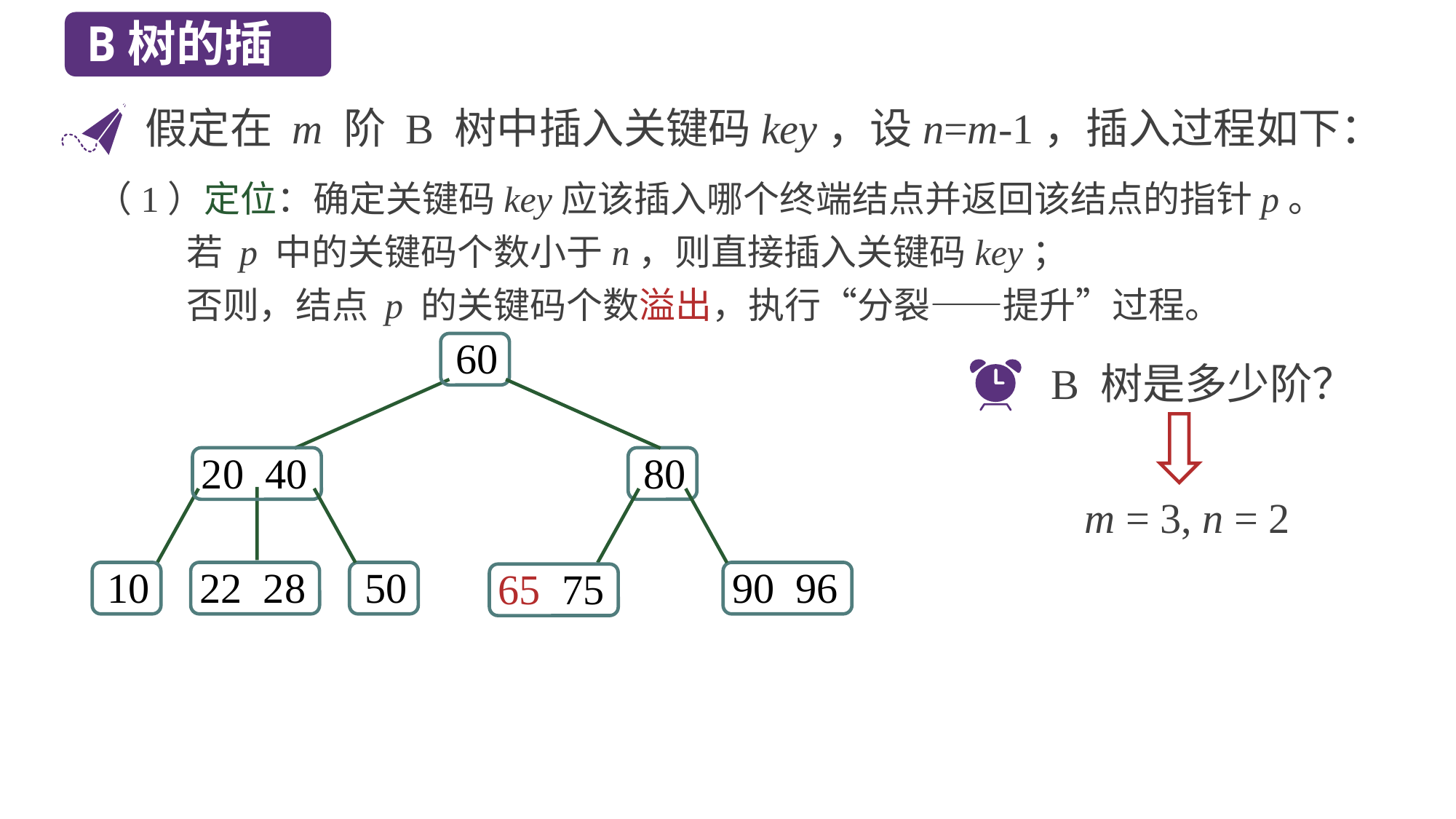

B树的插入

假定在 m 阶 B 树中插入关键码key，设n=m-1，插入过程如下：

（1）定位：确定关键码key应该插入哪个终端结点并返回该结点的指针p。
          若 p 中的关键码个数小于n，则直接插入关键码key；
          否则，结点 p 的关键码个数溢出，执行“分裂——提升”过程。
60
B 树是多少阶？

m = 3, n = 2
20  40
80

10
22  28
50
90  96
65  75